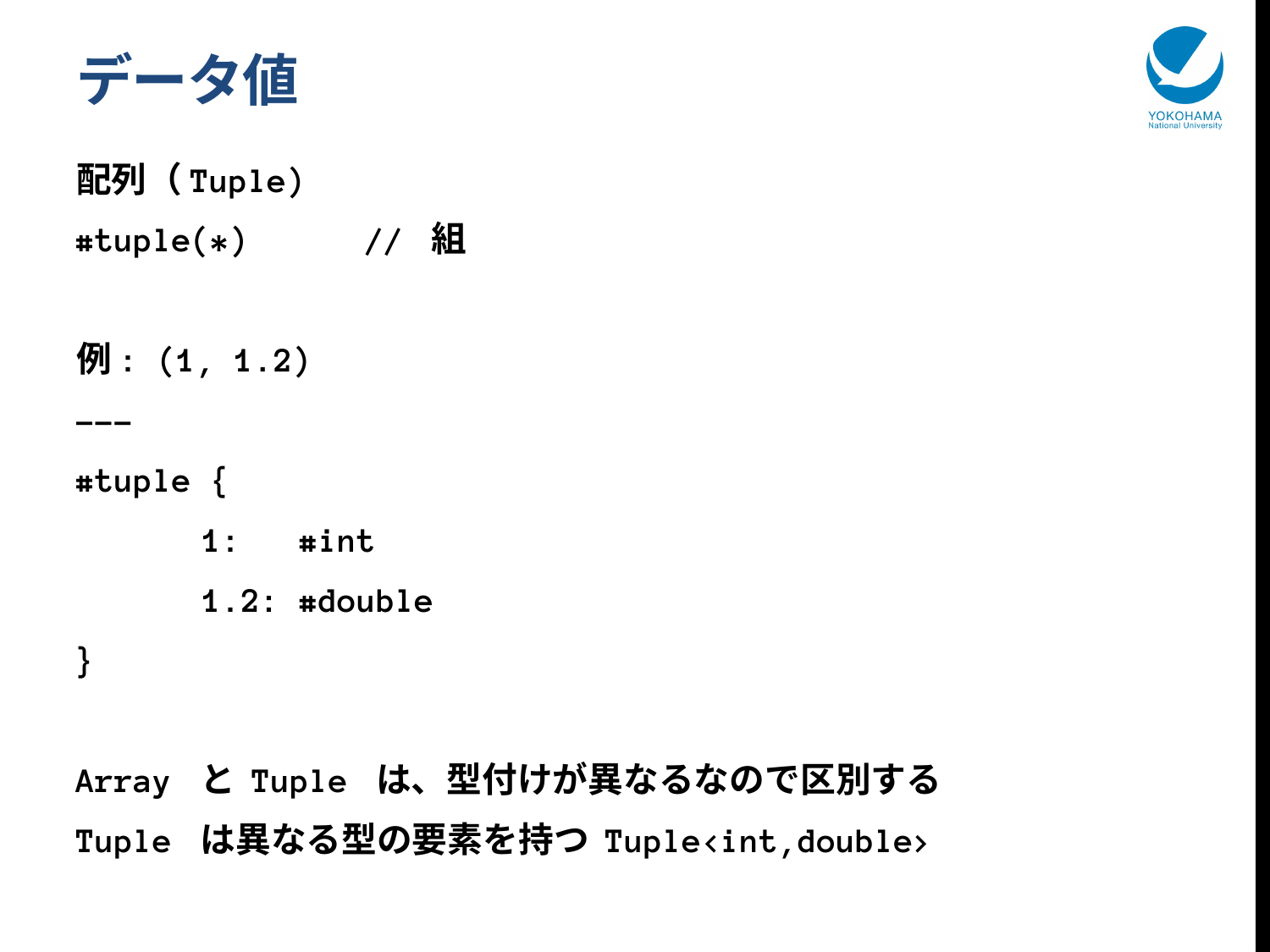

# データ値
配列（Tuple)
#tuple(*)      // 組

例: (1, 1.2)
---
#tuple {
	1:   #int
	1.2: #double
}

Array と Tuple は、型付けが異なるなので区別する
Tuple は異なる型の要素を持つ Tuple<int,double>